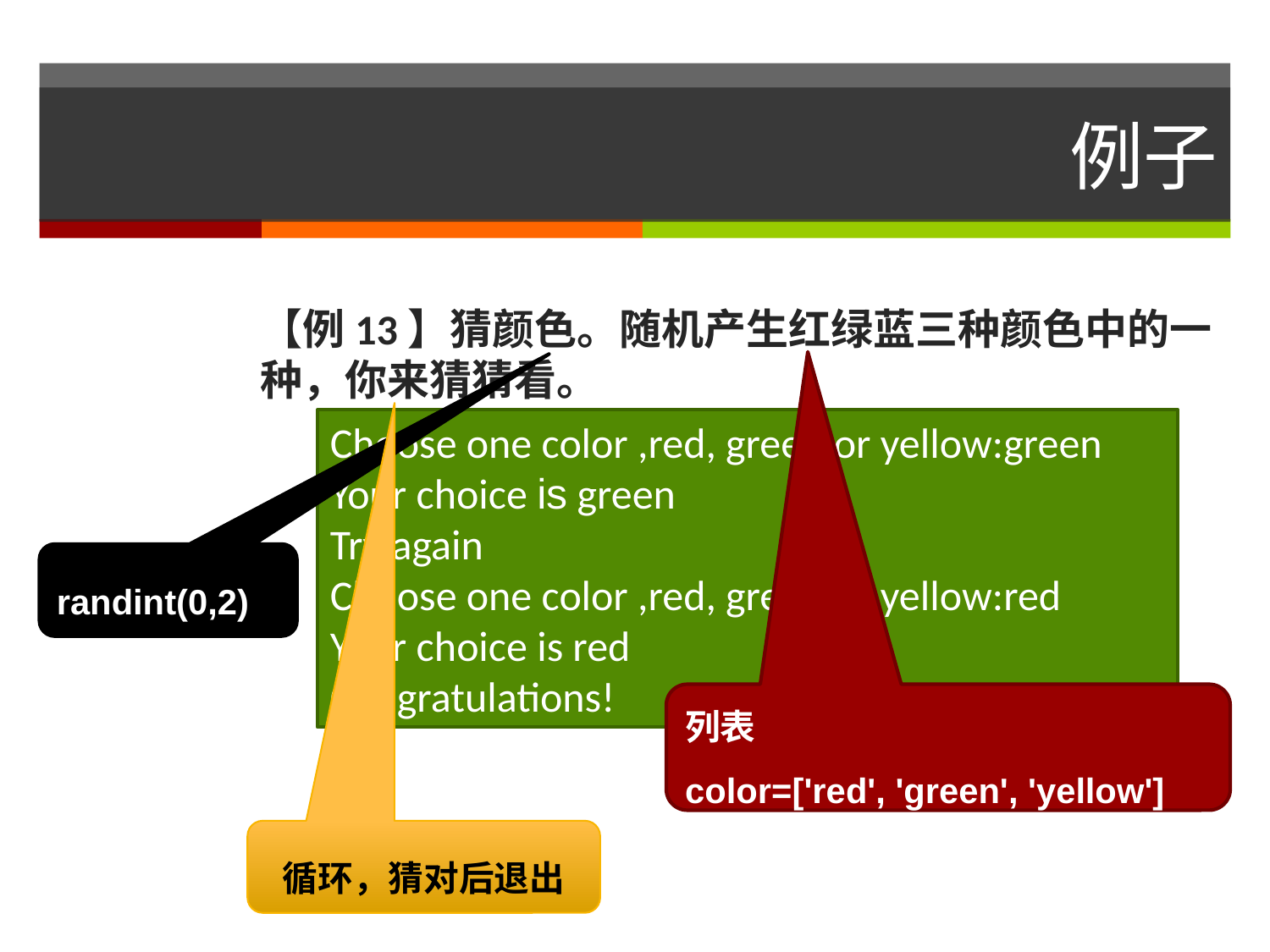

# 例子
【例13】猜颜色。随机产生红绿蓝三种颜色中的一种，你来猜猜看。

Choose one color ,red, green or yellow:green
Your choice is green
Try again
Choose one color ,red, green or yellow:red
Your choice is red
Congratulations!
randint(0,2)
列表
color=['red', 'green', 'yellow']
循环，猜对后退出